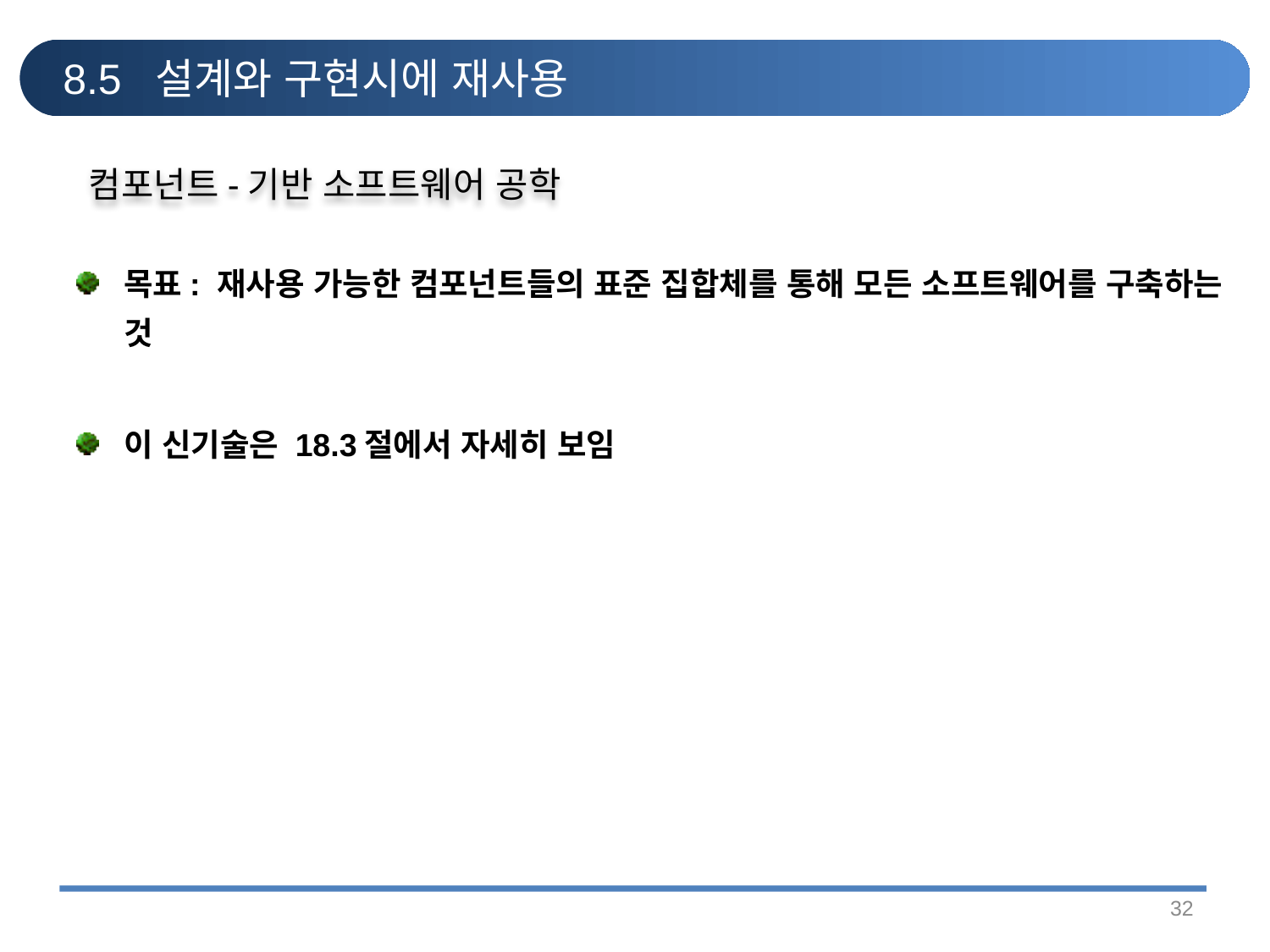

# 8.5  설계와 구현시에 재사용
컴포넌트-기반 소프트웨어 공학
목표: 재사용 가능한 컴포넌트들의 표준 집합체를 통해 모든 소프트웨어를 구축하는 것

이 신기술은 18.3절에서 자세히 보임

32